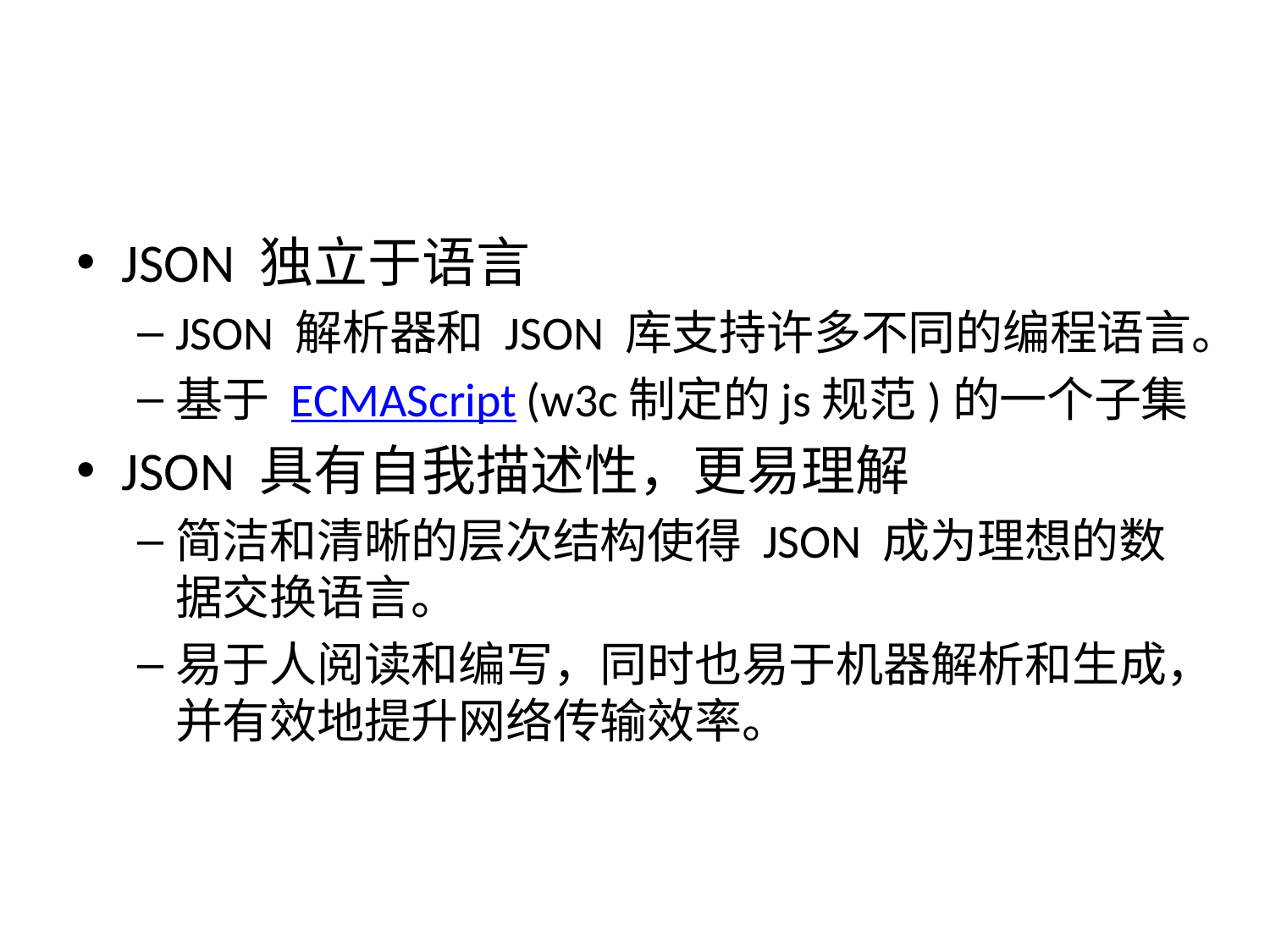

#
JSON 独立于语言
JSON 解析器和 JSON 库支持许多不同的编程语言。
基于 ECMAScript (w3c制定的js规范)的一个子集
JSON 具有自我描述性，更易理解
简洁和清晰的层次结构使得 JSON 成为理想的数据交换语言。
易于人阅读和编写，同时也易于机器解析和生成，并有效地提升网络传输效率。